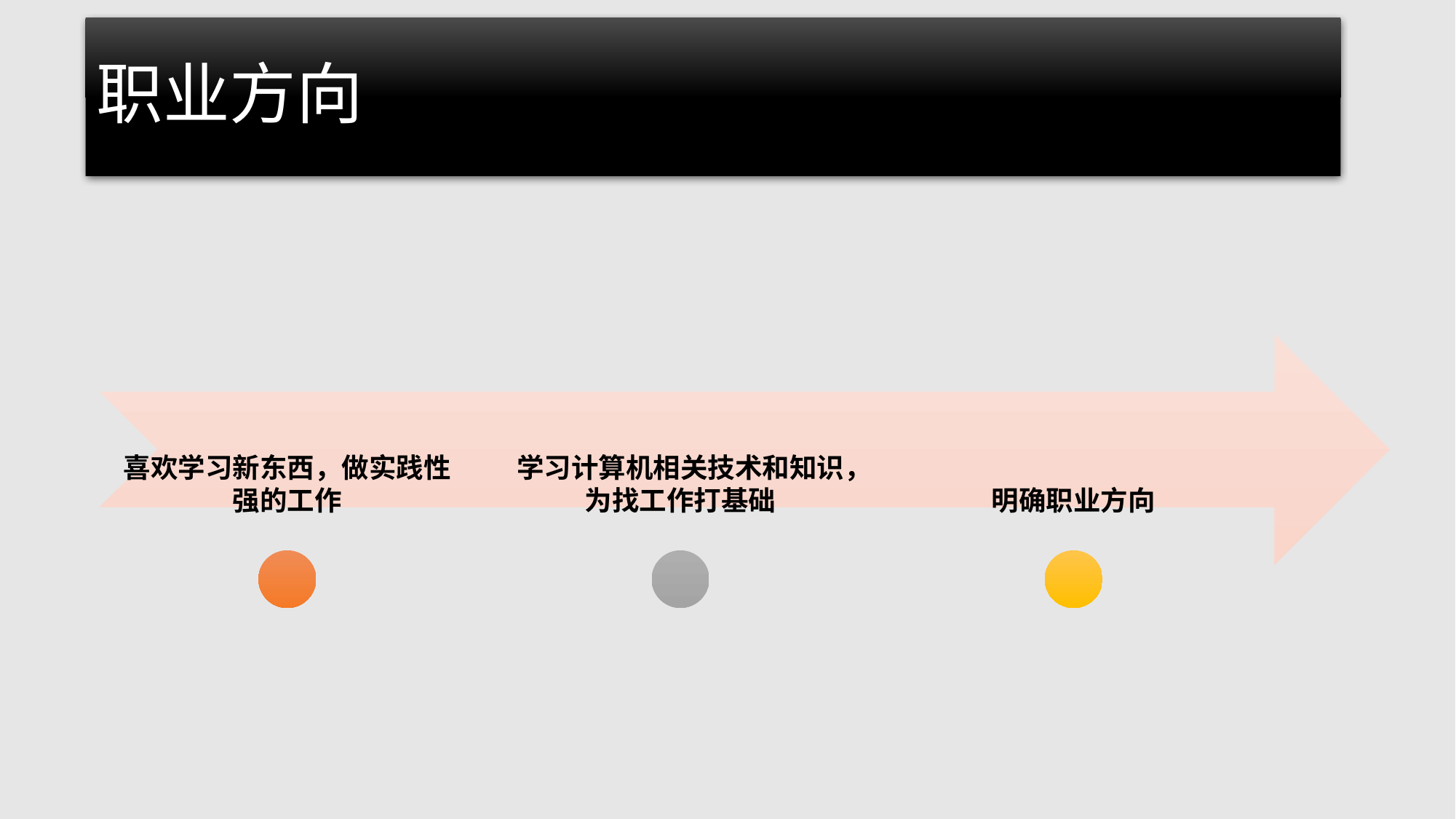

# 职业方向
喜欢学习新东西，做实践性强的工作
学习计算机相关技术和知识，为找工作打基础
明确职业方向